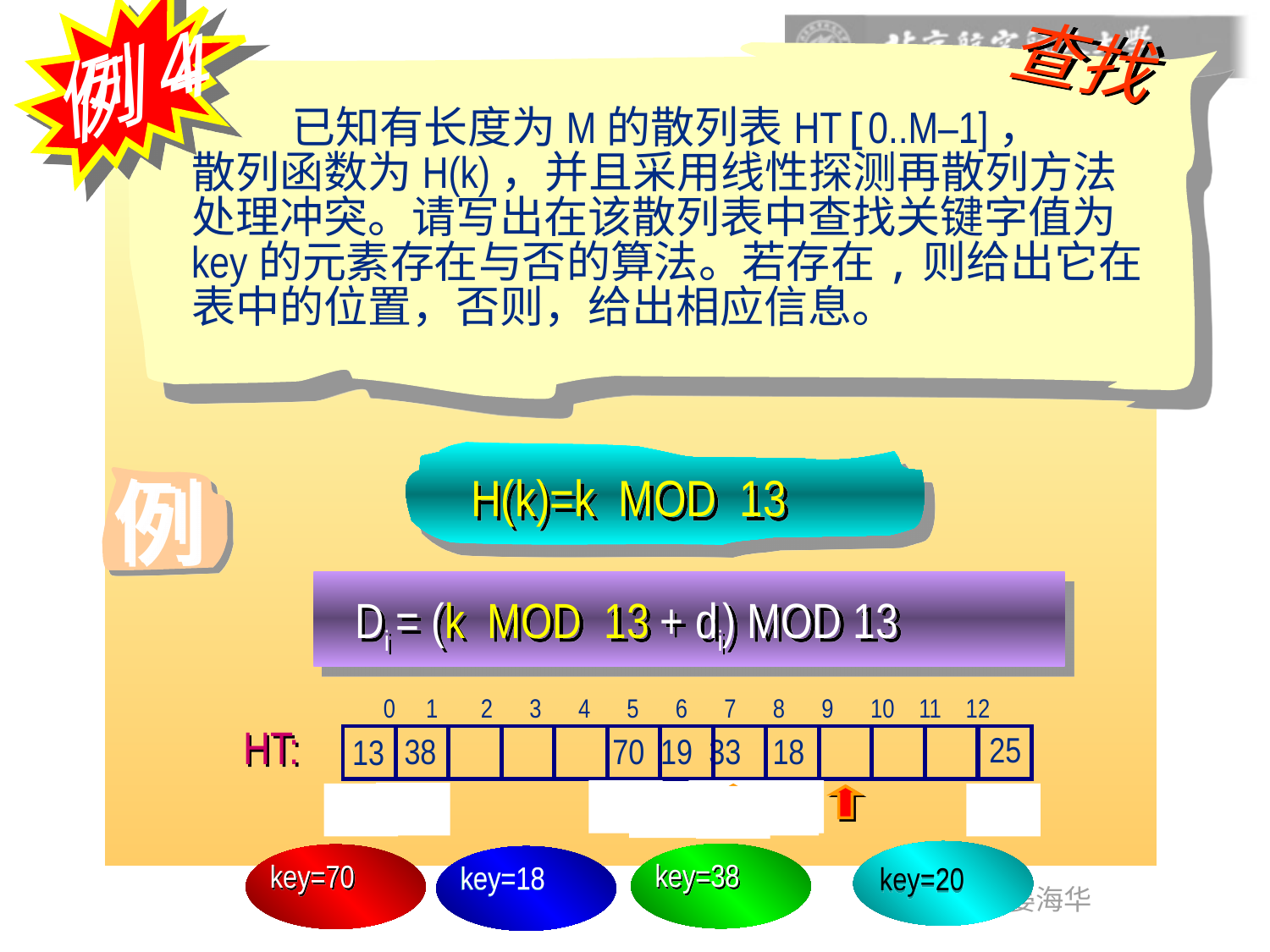

例4
查找

         已知有长度为M的散列表HT[0..M–1]，
散列函数为H(k)，并且采用线性探测再散列方法
处理冲突。请写出在该散列表中查找关键字值为
key的元素存在与否的算法。若存在,则给出它在
表中的位置，否则，给出相应信息。

H(k)=k  MOD  13

例

 Di = (k  MOD  13 + di) MOD 13
0     1       2      3      4      5      6      7      8      9      10    11    12
HT:
25
38
70  19  33
18
13

key=18

key=20

key=38

key=70